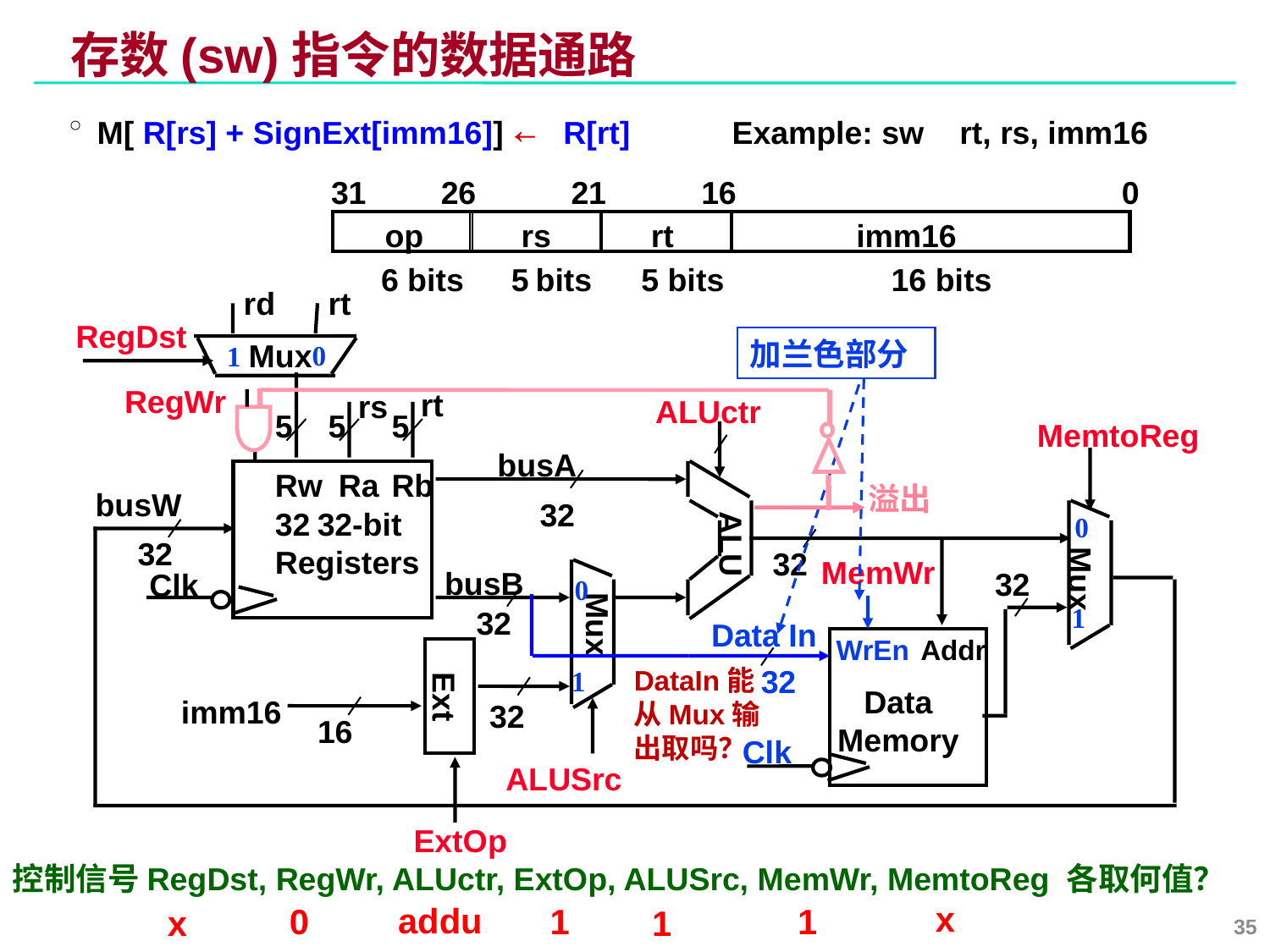

# 存数(sw)指令的数据通路
M[ R[rs] + SignExt[imm16]] ← R[rt]  	Example: sw    rt, rs, imm16
31
26
21
16
0
op

rs

rt

imm16

6 bits
5 bits
5 bits
16 bits
rd
rt

RegDst
加兰色部分

Mux
0
1

RegWr
rt

rs
ALUctr

5
5
5

MemtoReg

busA

Rw
Ra
Rb

溢出
busW

32
32 32-bit
Registers

0
1
ALU

32

32

MemWr
Mux
busB
32
Clk

0
1

32

Mux

Data In

WrEn
 Addr

32
DataIn能从Mux输出取吗？
   Ext
Data
Memory

imm16

32

16

Clk
ALUSrc

ExtOp
控制信号RegDst, RegWr, ALUctr, ExtOp, ALUSrc, MemWr, MemtoReg 各取何值？
x
addu
1
1
0
x
1
35